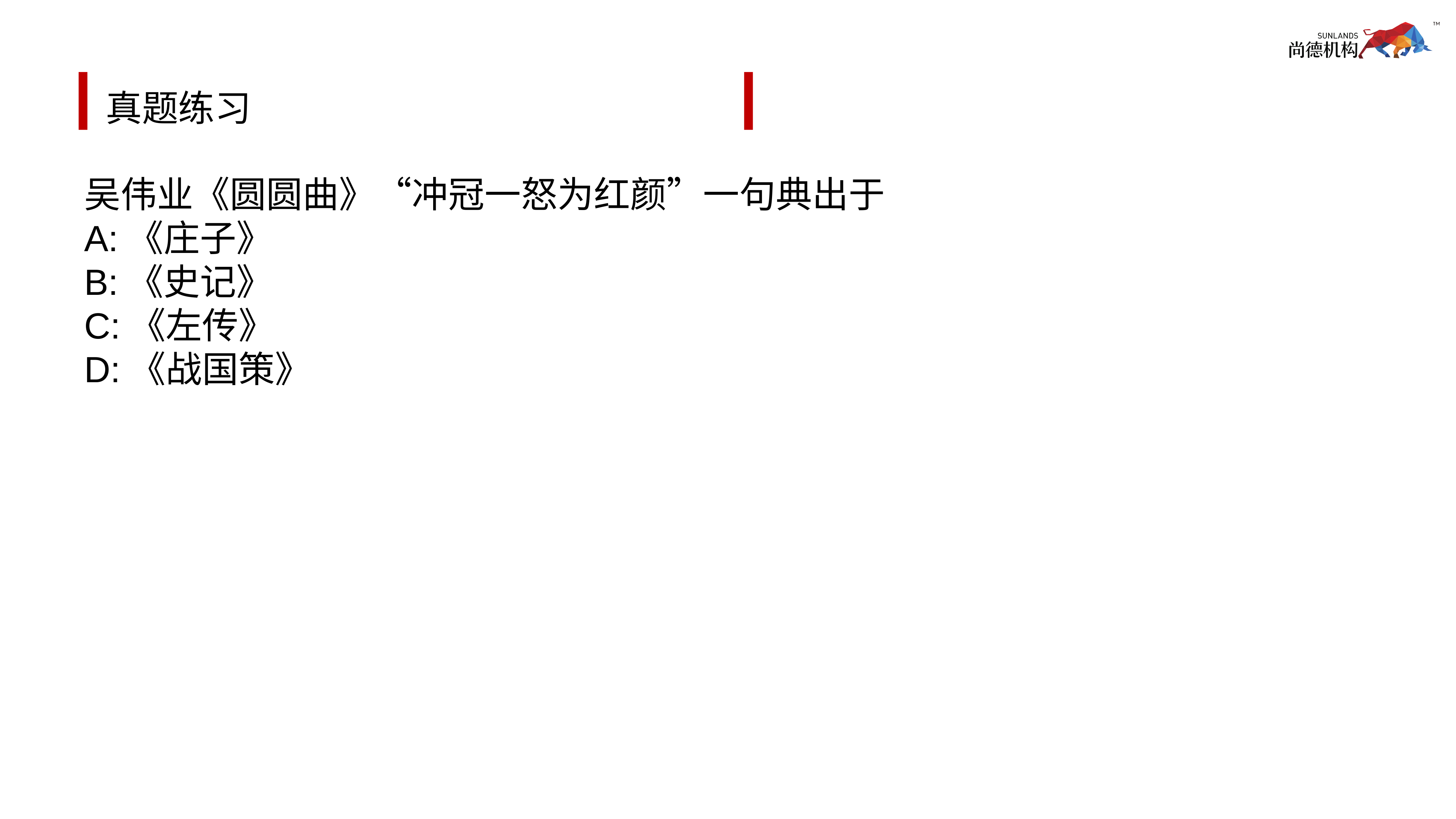

# 真题练习
吴伟业《圆圆曲》“冲冠一怒为红颜”一句典出于
A:《庄子》
B:《史记》
C:《左传》
D:《战国策》